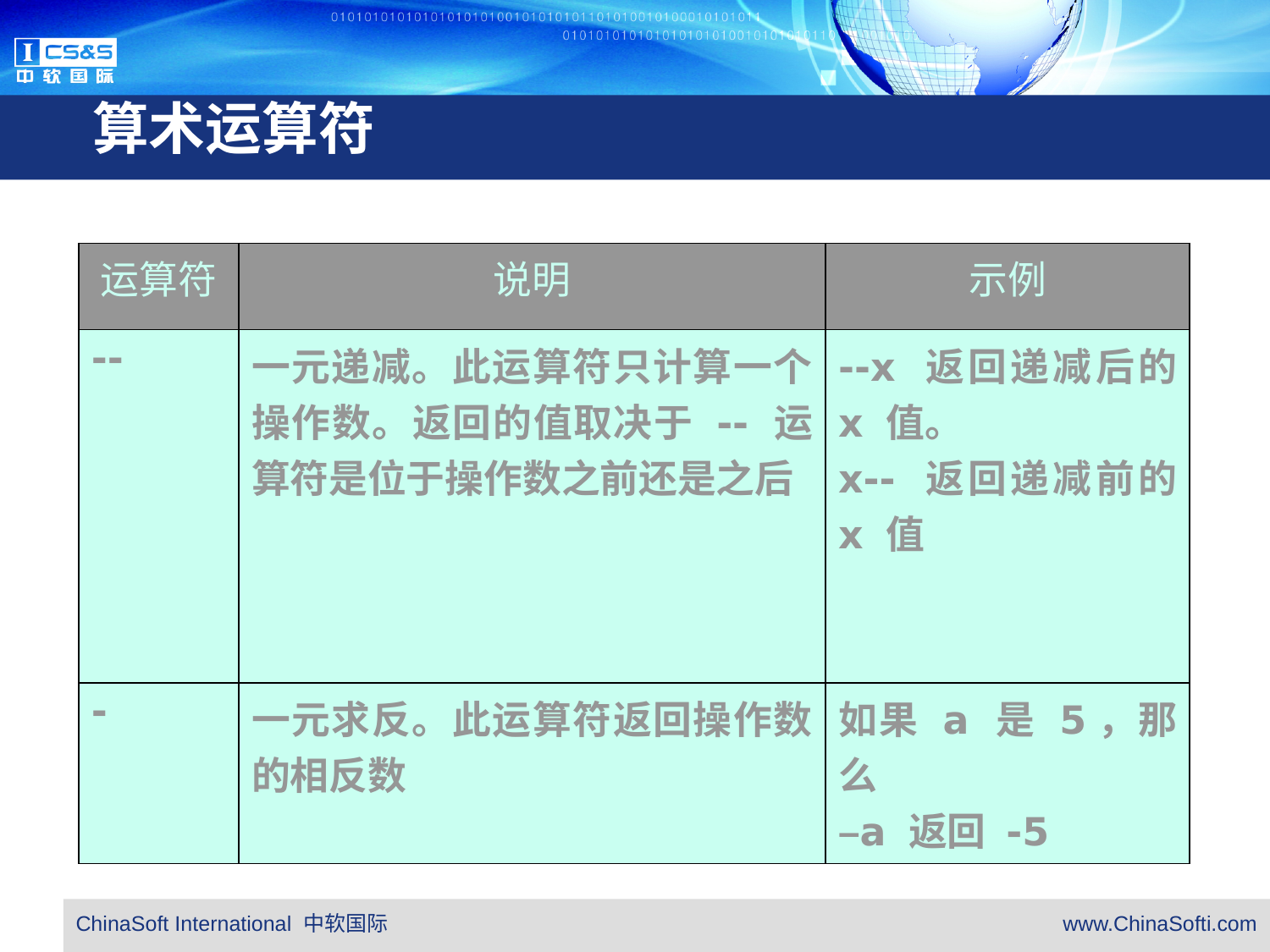

# 算术运算符
| 运算符 | 说明 | 示例 |
| --- | --- | --- |
| -- | 一元递减。此运算符只计算一个操作数。返回的值取决于 -- 运算符是位于操作数之前还是之后 | --x 返回递减后的 x 值。 x-- 返回递减前的 x 值 |
| - | 一元求反。此运算符返回操作数的相反数 | 如果 a 是 5，那么 –a 返回 -5 |